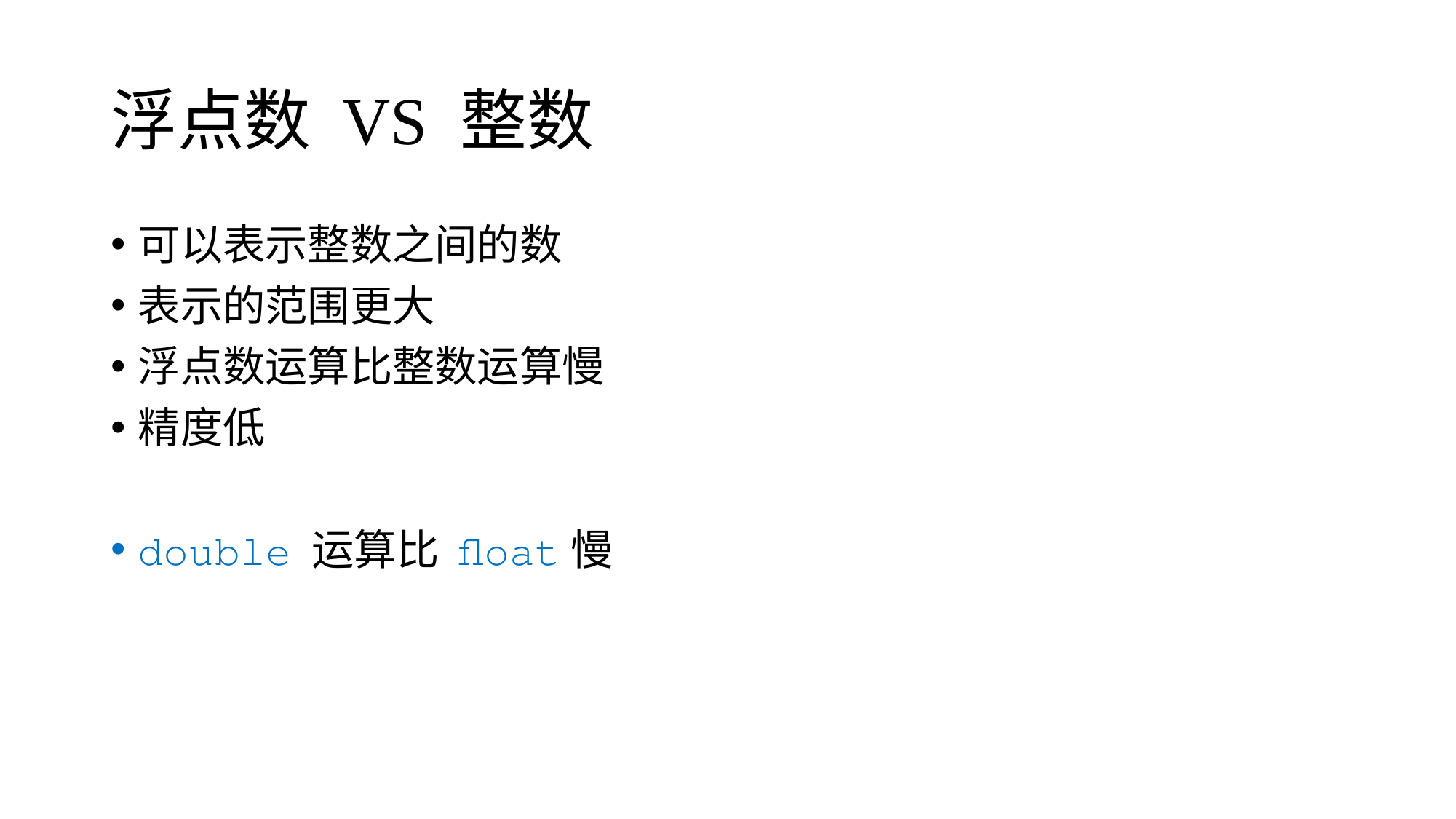

# 浮点数 VS 整数
可以表示整数之间的数
表示的范围更大
浮点数运算比整数运算慢
精度低

double 运算比 float慢